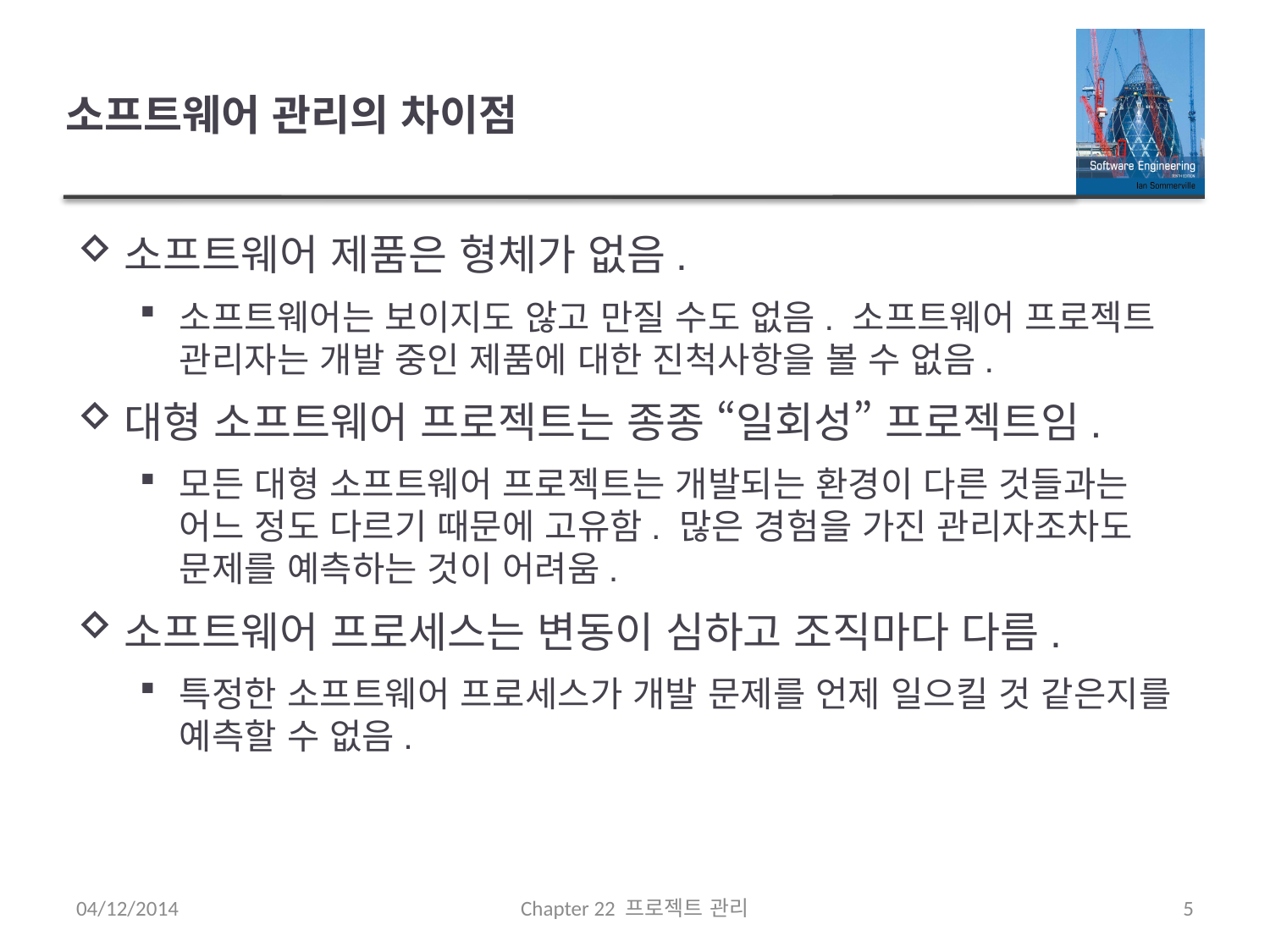

# 소프트웨어 관리의 차이점
소프트웨어 제품은 형체가 없음.
소프트웨어는 보이지도 않고 만질 수도 없음. 소프트웨어 프로젝트 관리자는 개발 중인 제품에 대한 진척사항을 볼 수 없음.
대형 소프트웨어 프로젝트는 종종 “일회성” 프로젝트임.
모든 대형 소프트웨어 프로젝트는 개발되는 환경이 다른 것들과는 어느 정도 다르기 때문에 고유함. 많은 경험을 가진 관리자조차도 문제를 예측하는 것이 어려움.
소프트웨어 프로세스는 변동이 심하고 조직마다 다름.
특정한 소프트웨어 프로세스가 개발 문제를 언제 일으킬 것 같은지를 예측할 수 없음.
04/12/2014
Chapter 22 프로젝트 관리
5